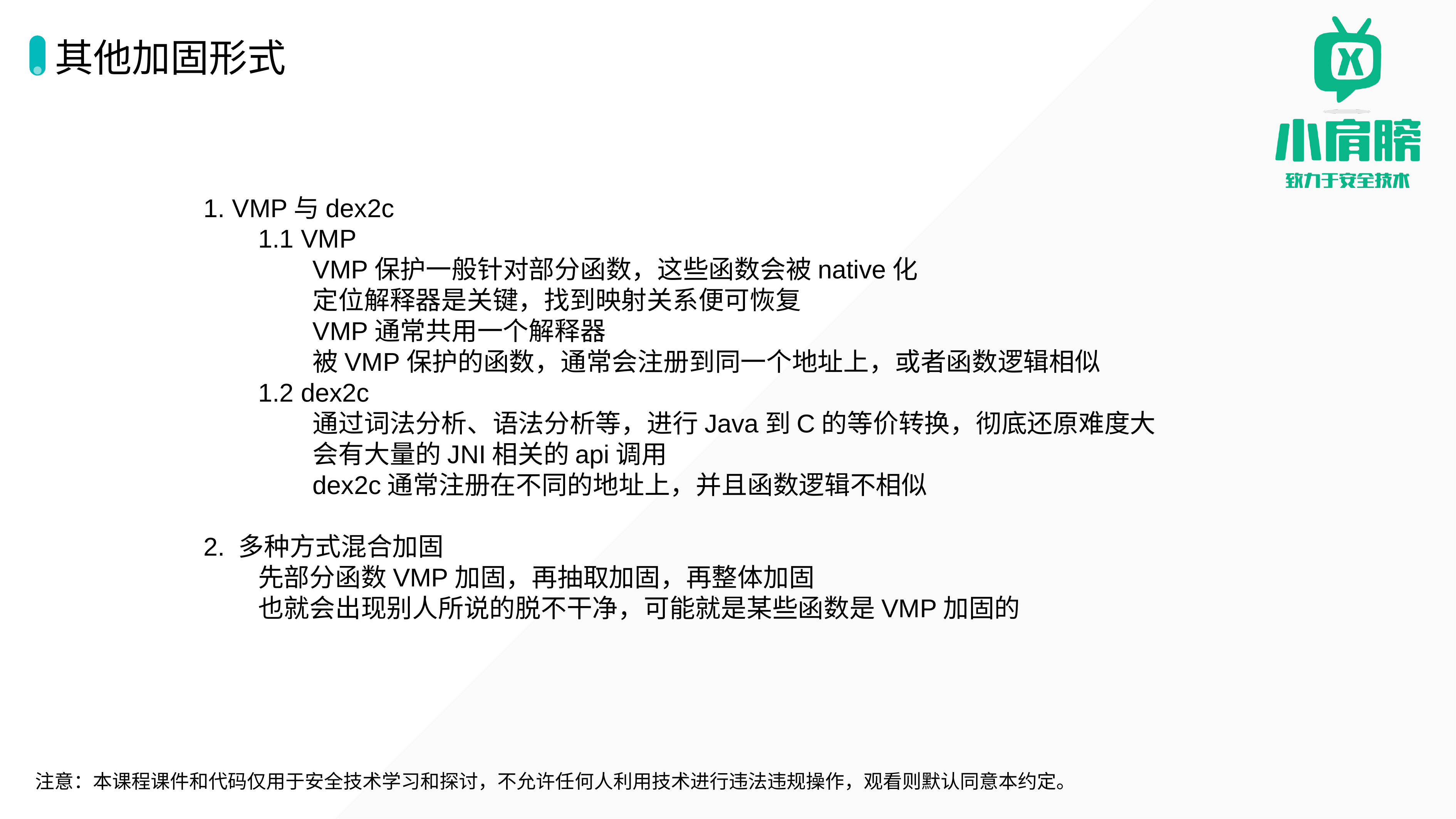

# 其他加固形式
1. VMP与dex2c
1.1 VMP
VMP保护一般针对部分函数，这些函数会被native化
定位解释器是关键，找到映射关系便可恢复
VMP通常共用一个解释器
被VMP保护的函数，通常会注册到同一个地址上，或者函数逻辑相似
1.2 dex2c
通过词法分析、语法分析等，进行Java到C的等价转换，彻底还原难度大
会有大量的JNI相关的api调用
dex2c通常注册在不同的地址上，并且函数逻辑不相似

2. 多种方式混合加固
先部分函数VMP加固，再抽取加固，再整体加固
也就会出现别人所说的脱不干净，可能就是某些函数是VMP加固的